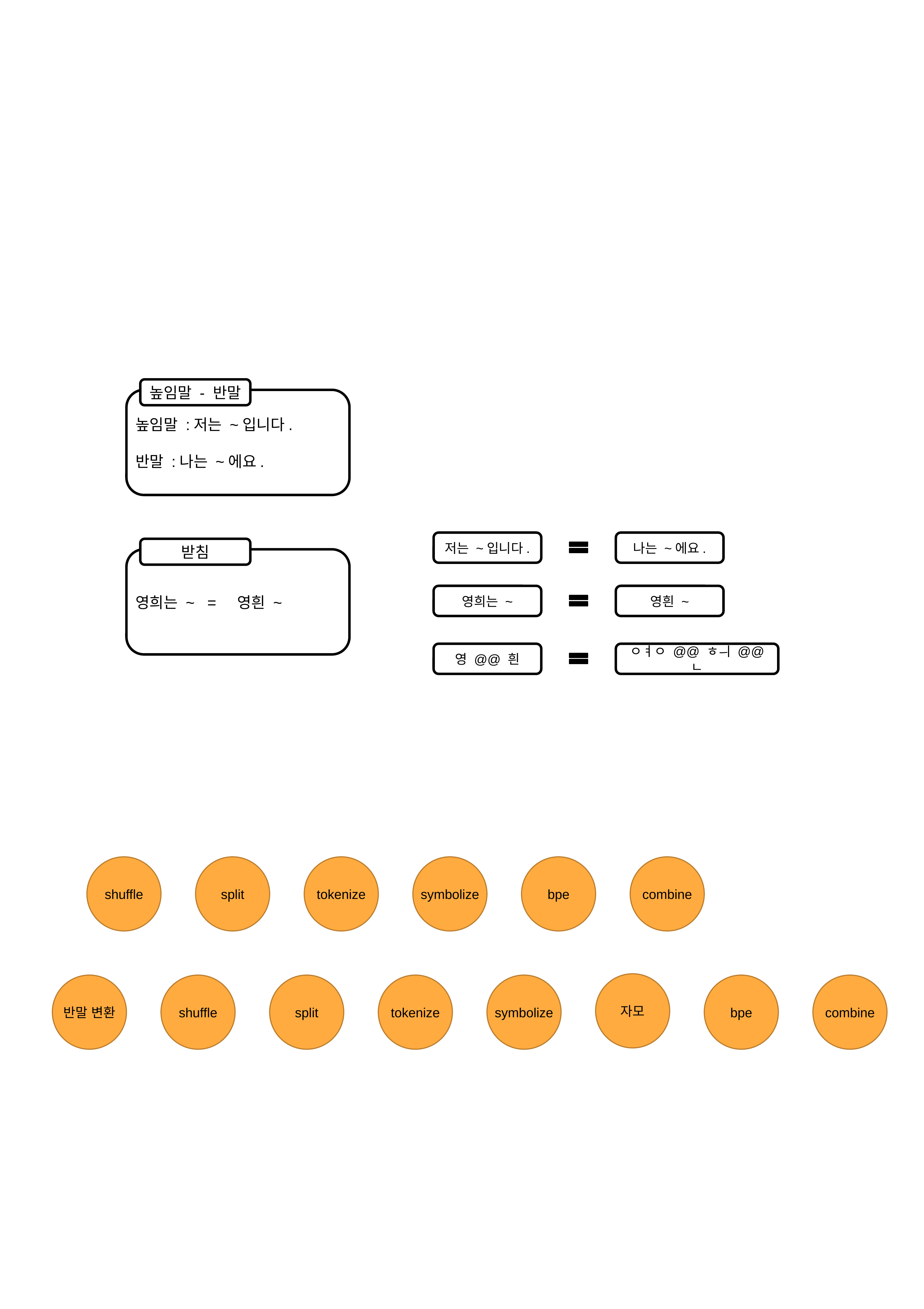

높임말 - 반말
높임말 :저는 ~입니다.

반말 :나는 ~에요.
저는 ~입니다.
나는 ~에요.

받침
영희는 ~   =    영흰 ~
영희는 ~
영흰 ~

영 @@ 흰
ㅇㅕㅇ @@ ㅎㅢ @@ ㄴ

shuffle
split
tokenize
symbolize
bpe
combine
자모
반말 변환
shuffle
split
tokenize
symbolize
bpe
combine